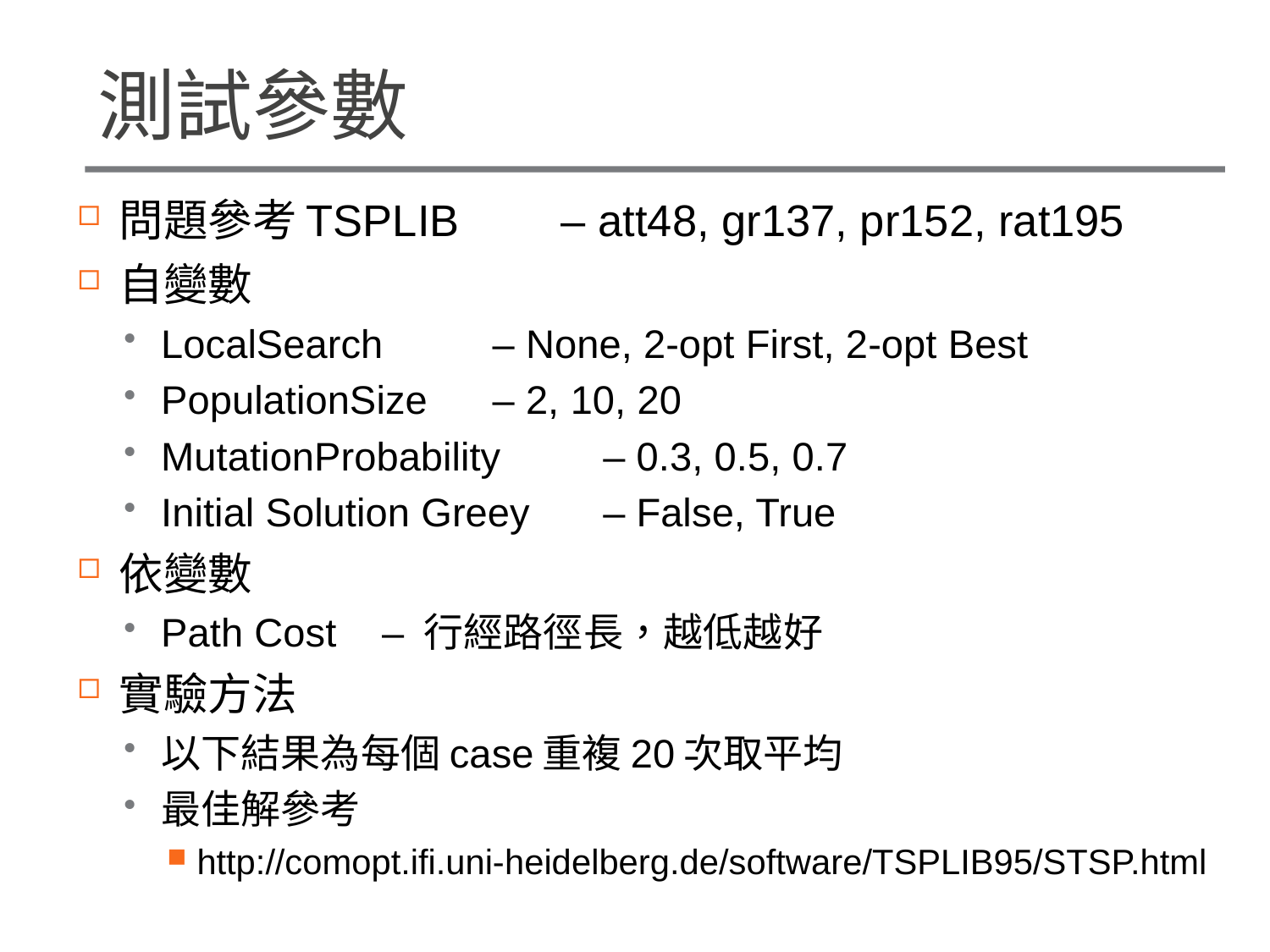

# 測試參數
問題參考TSPLIB		– att48, gr137, pr152, rat195
自變數
LocalSearch		– None, 2-opt First, 2-opt Best
PopulationSize		– 2, 10, 20
MutationProbability	– 0.3, 0.5, 0.7
Initial Solution Greey	– False, True
依變數
Path Cost			– 行經路徑長，越低越好
實驗方法
以下結果為每個case重複20次取平均
最佳解參考
http://comopt.ifi.uni-heidelberg.de/software/TSPLIB95/STSP.html